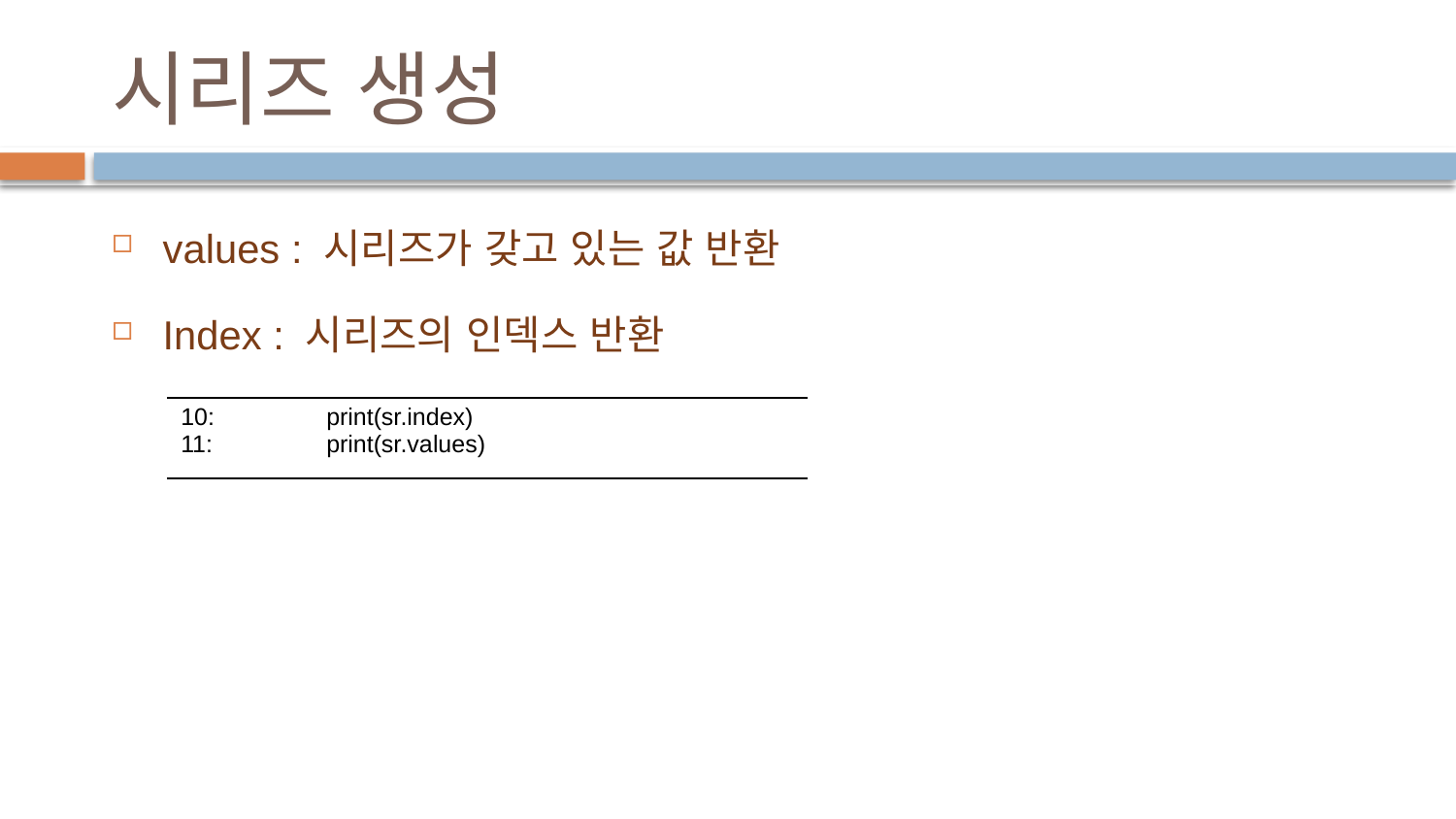

# 시리즈 생성
values : 시리즈가 갖고 있는 값 반환
Index : 시리즈의 인덱스 반환
| 10: print(sr.index) 11: print(sr.values) |
| --- |